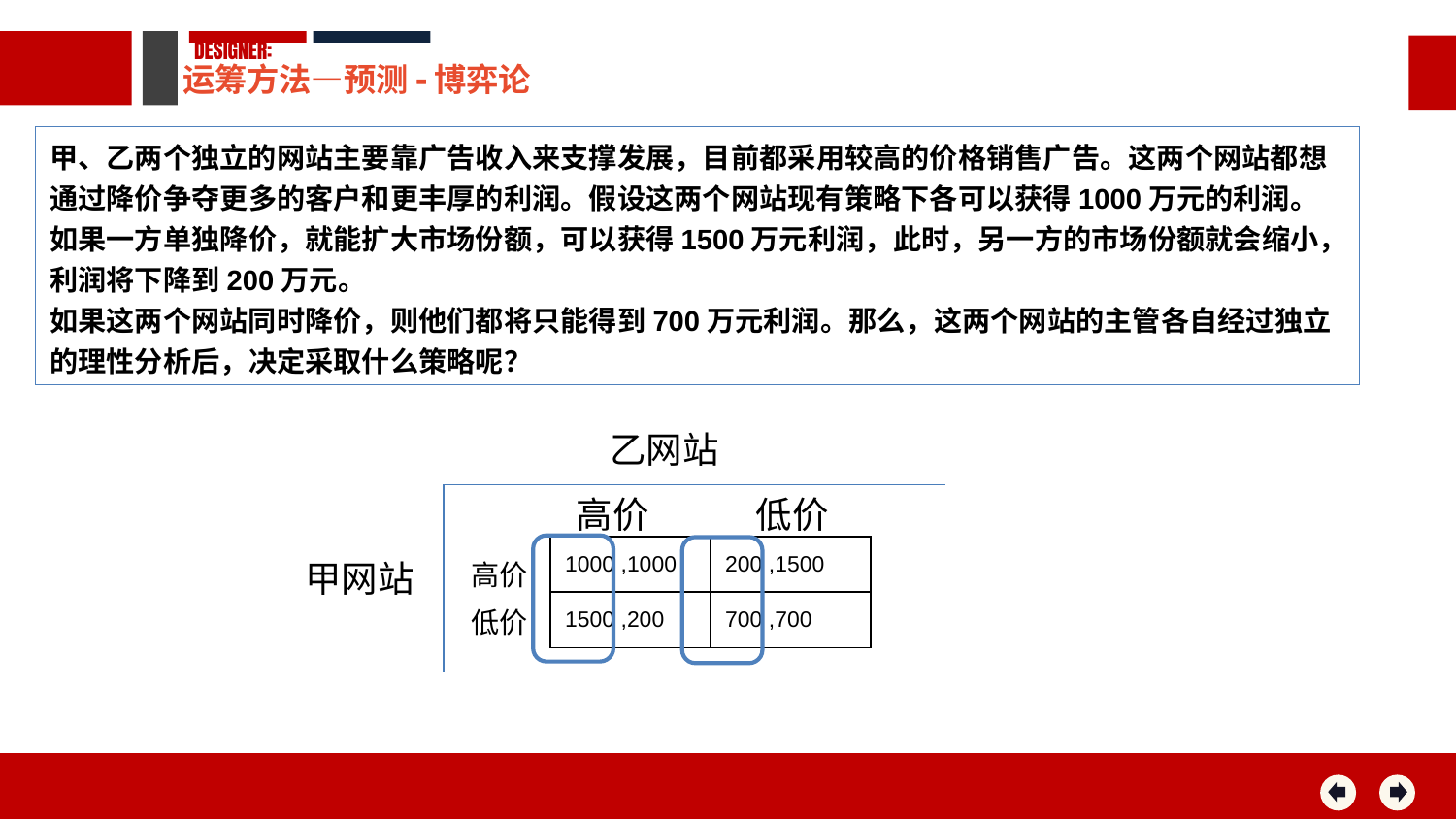

DESIGNER:
运筹方法—预测-博弈论
甲、乙两个独立的网站主要靠广告收入来支撑发展，目前都采用较高的价格销售广告。这两个网站都想通过降价争夺更多的客户和更丰厚的利润。假设这两个网站现有策略下各可以获得1000万元的利润。如果一方单独降价，就能扩大市场份额，可以获得1500万元利润，此时，另一方的市场份额就会缩小，利润将下降到200万元。
如果这两个网站同时降价，则他们都将只能得到700万元利润。那么，这两个网站的主管各自经过独立的理性分析后，决定采取什么策略呢？
乙网站
高价             低价

| 1000 ,1000 | 200 ,1500 |
| --- | --- |
| 1500 ,200 | 700 ,700 |
高价
低价

甲网站